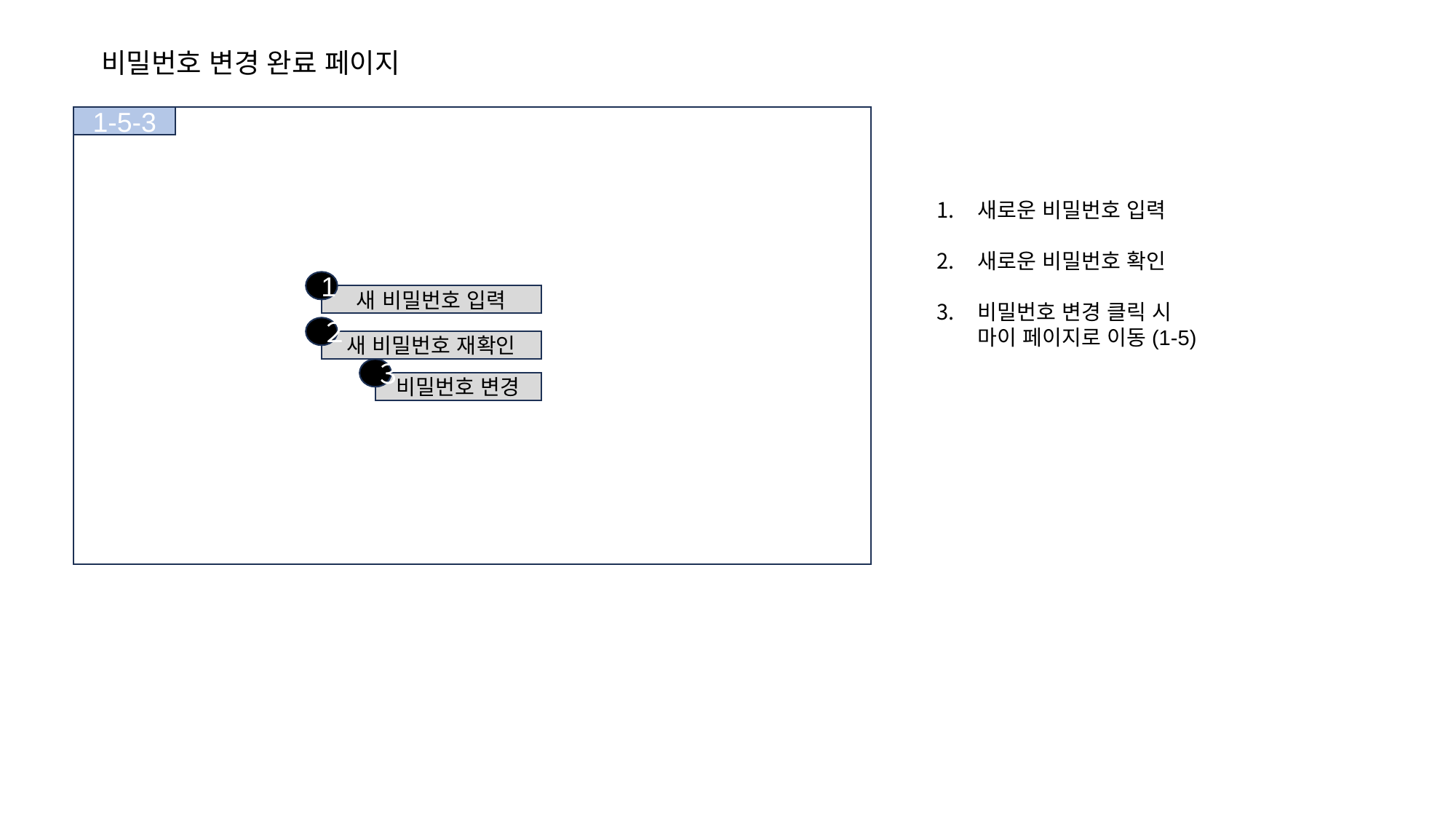

비밀번호 변경 완료 페이지

1-5-3
새로운 비밀번호 입력

새로운 비밀번호 확인

비밀번호 변경 클릭 시
      마이 페이지로 이동(1-5)
1
새 비밀번호 입력
２
새 비밀번호 재확인
３
비밀번호 변경